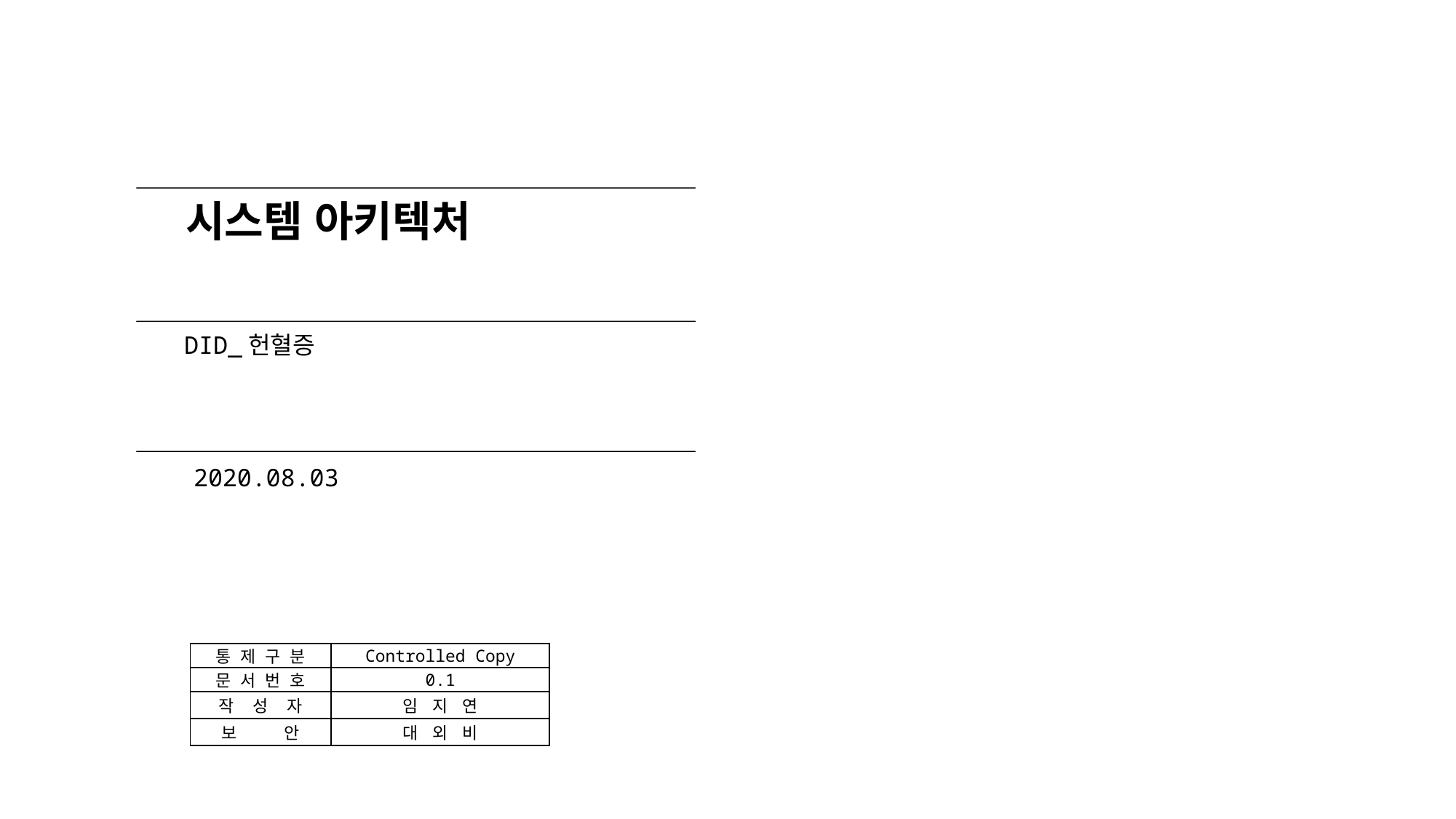

시스템 아키텍처

DID_헌혈증

2020.08.03
| 통 제 구 분 | Controlled Copy |
| --- | --- |
| 문 서 번 호 | 0.1 |
| 작 성 자 | 임 지 연 |
| 보 안 | 대 외 비 |